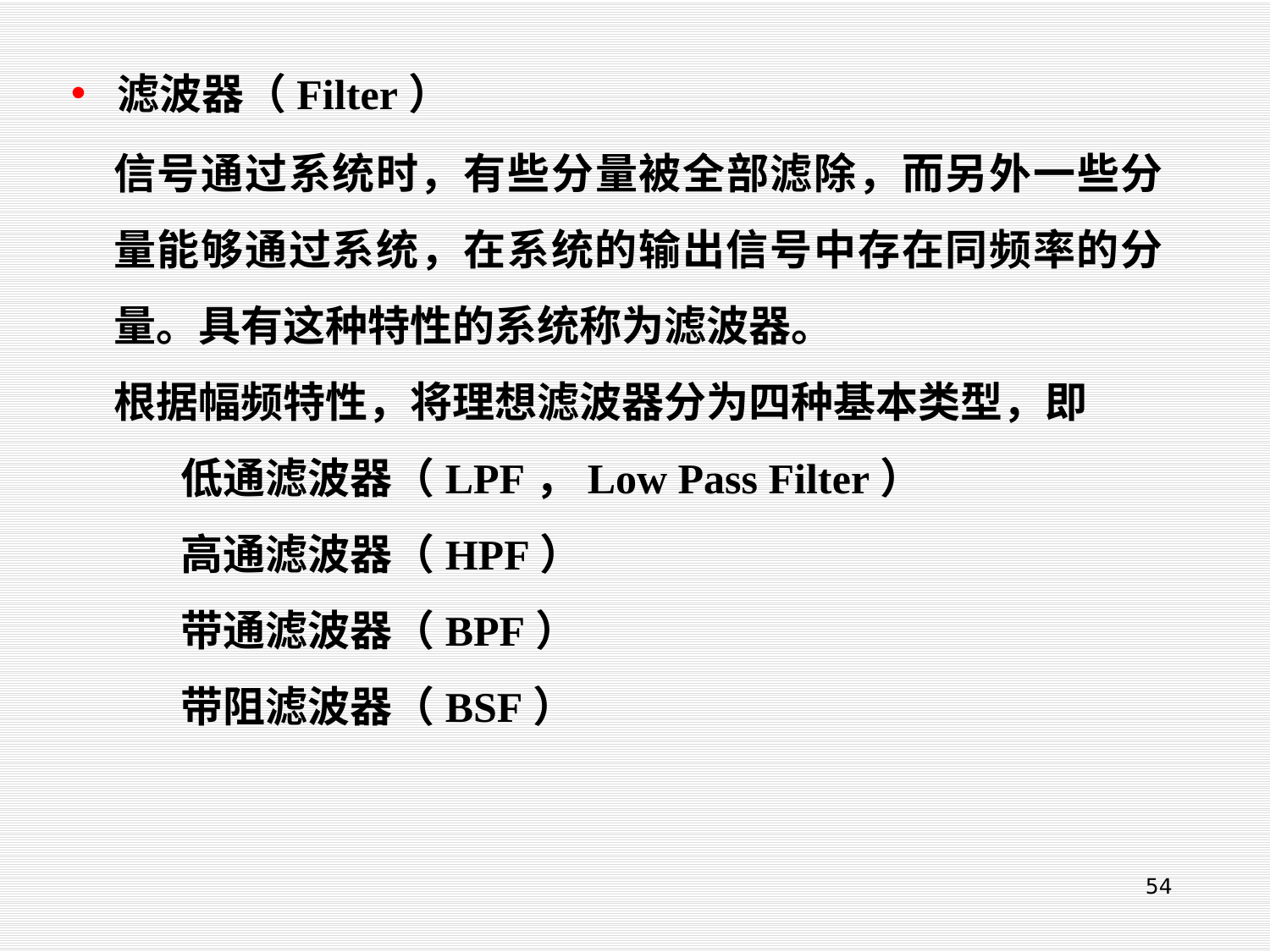

滤波器（Filter）
信号通过系统时，有些分量被全部滤除，而另外一些分量能够通过系统，在系统的输出信号中存在同频率的分量。具有这种特性的系统称为滤波器。
根据幅频特性，将理想滤波器分为四种基本类型，即
      低通滤波器（LPF，Low Pass Filter）
      高通滤波器（HPF）
      带通滤波器（BPF）
      带阻滤波器（BSF）
54